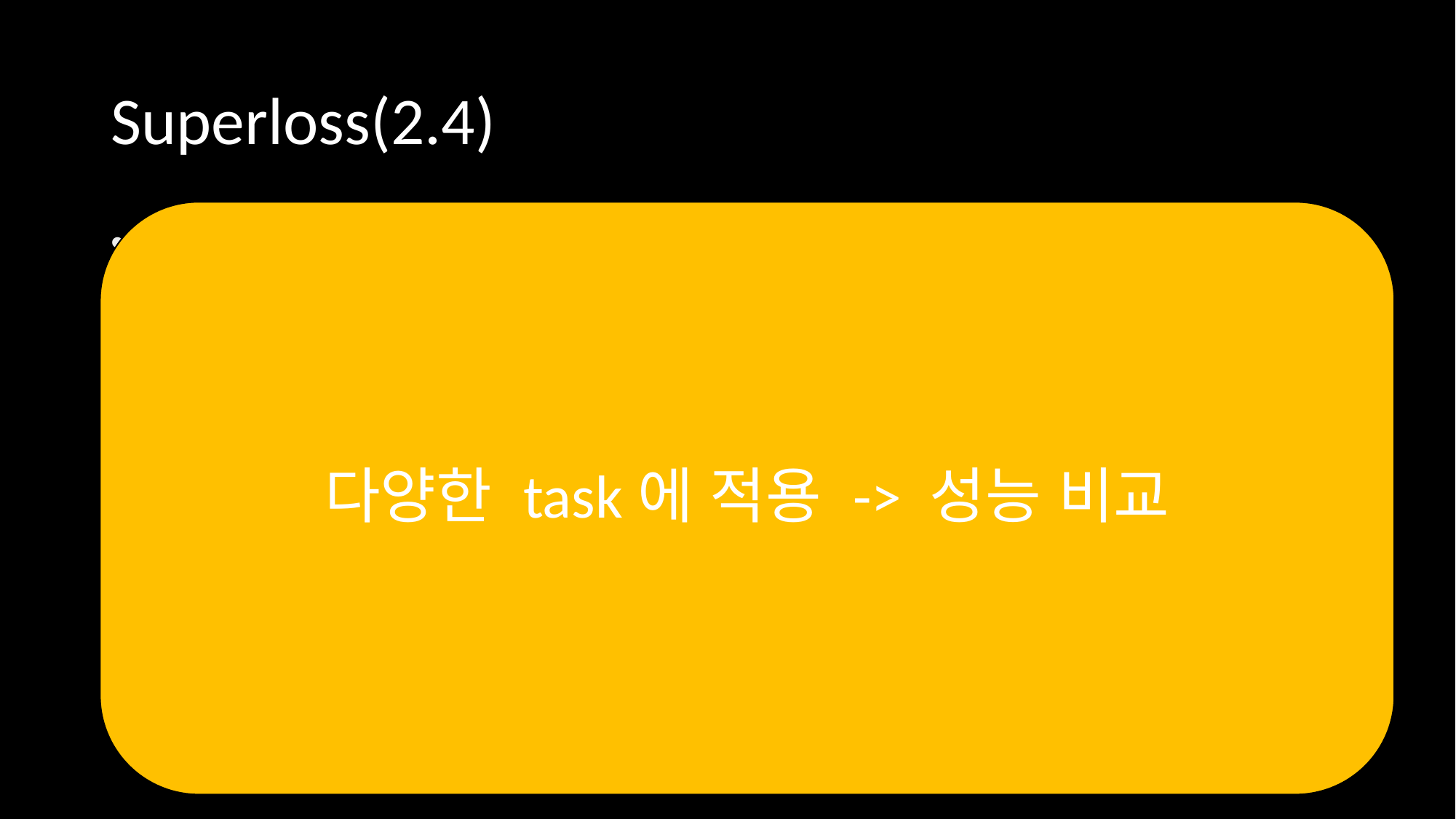

# Superloss(2.4)
다양한 task에 적용 -> 성능 비교
먼저 우리는 CL(Section 2.1에 설명된)과 밀접한 관련이 있는 '신뢰도 인식'이라고 표시하는 특수한 손실 함수 패밀리를 제시합니다
.
 그런 다음에 우리는 일반적인 작업에 대한 공식을 유도하고 (Section 2.2에) 이 공식이 CL의 맥락에서 어떻게 더 간소화될 수 있는지 보여줍니다.

이는 SuperLoss(Section 2.3에)를 만들어냅니다.

마지막으로, 우리의 접근 방식의 여러 응용 사례를 보여주는 Section 2.4에서 설명합니다.